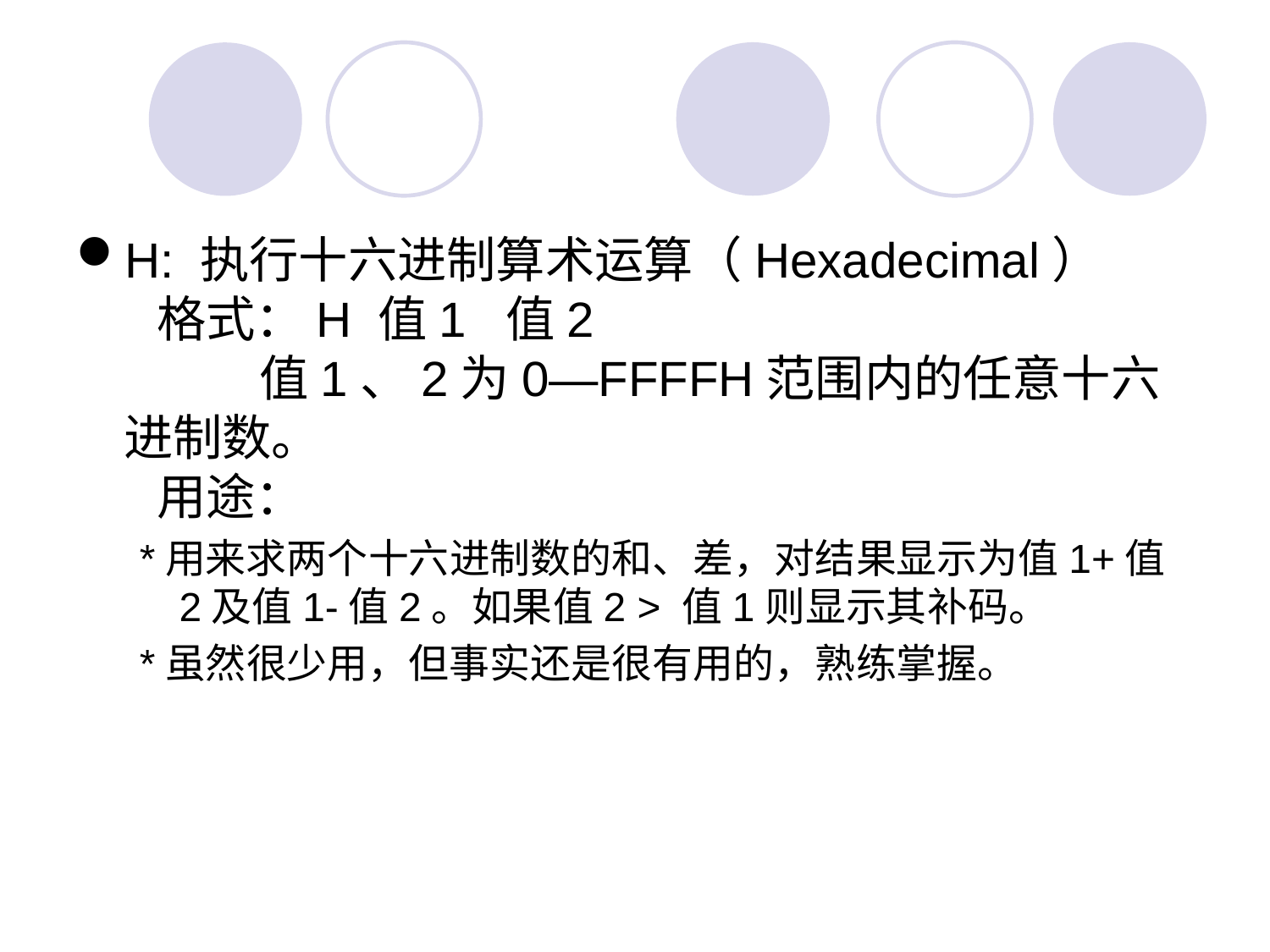

#
H: 执行十六进制算术运算（Hexadecimal）
   格式：H 值1  值2
         值1、2为0—FFFFH范围内的任意十六进制数。
   用途：
*用来求两个十六进制数的和、差，对结果显示为值1+值2及值1-值2。如果值2 > 值1则显示其补码。
*虽然很少用，但事实还是很有用的，熟练掌握。